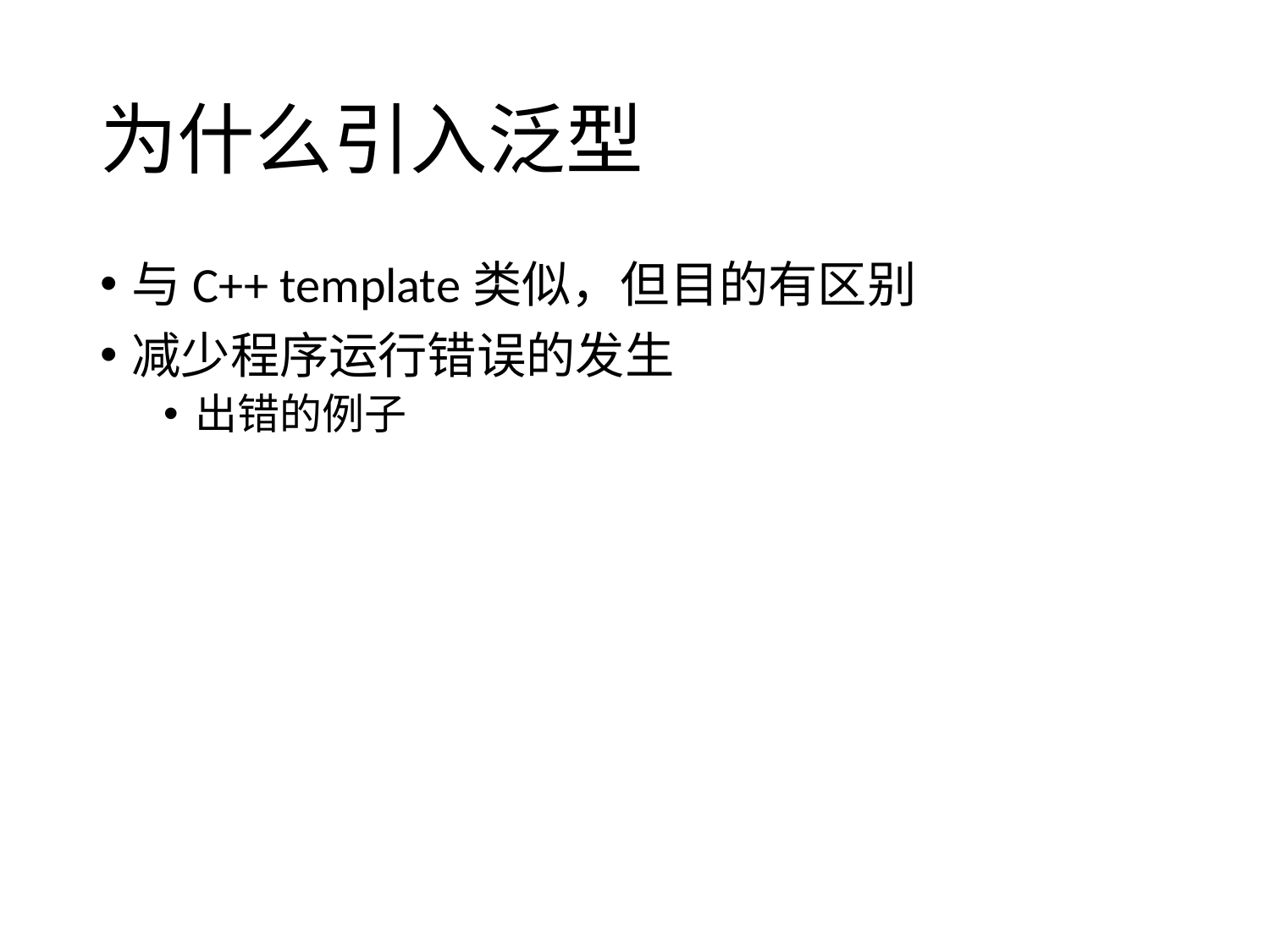

# 为什么引入泛型
与C++ template类似，但目的有区别
减少程序运行错误的发生
出错的例子